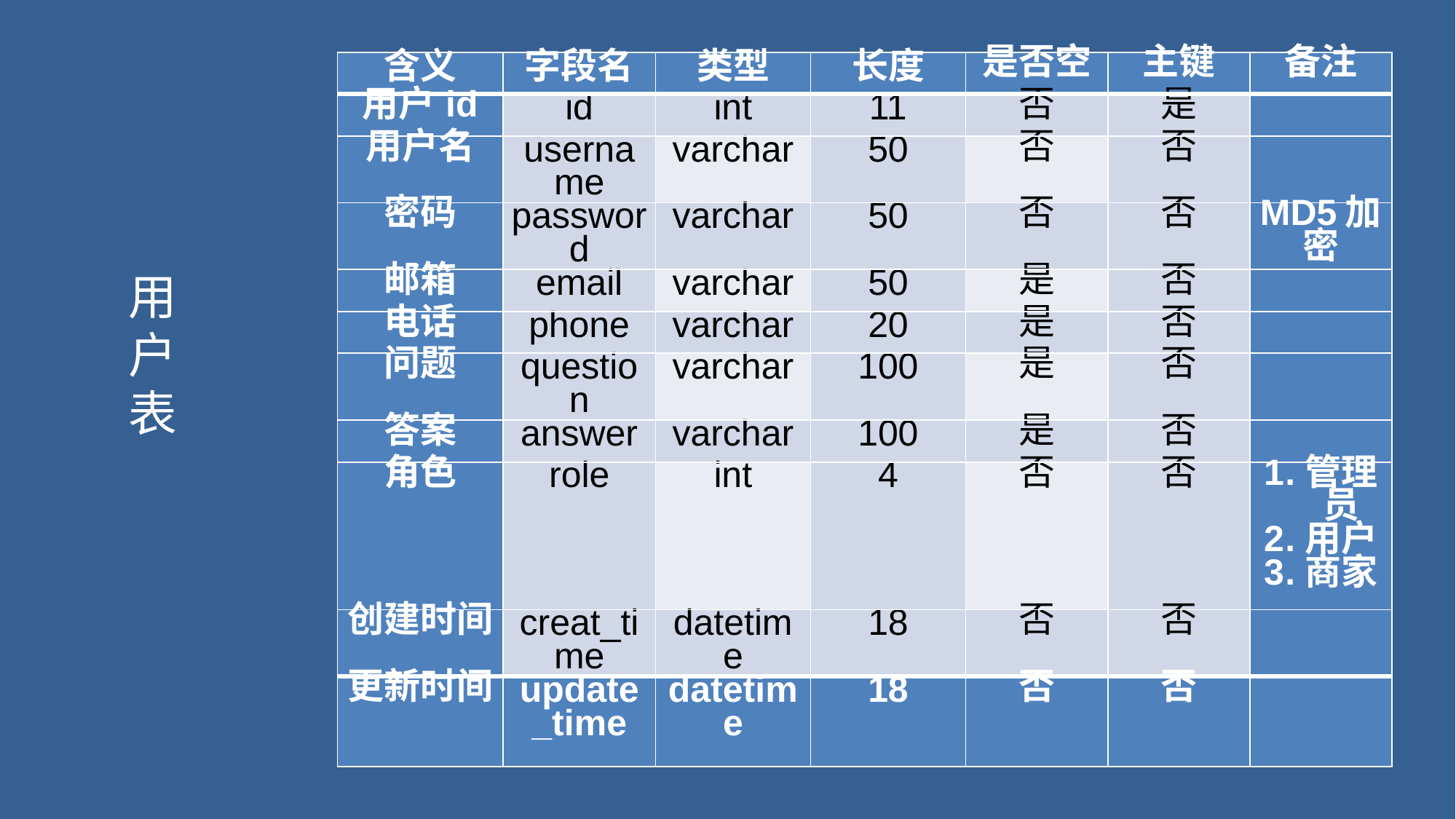

| 含义 | 字段名 | 类型 | 长度 | 是否空 | 主键 | 备注 |
| --- | --- | --- | --- | --- | --- | --- |
| 用户id | id | int | 11 | 否 | 是 |  |
| 用户名 | username | varchar | 50 | 否 | 否 |  |
| 密码 | password | varchar | 50 | 否 | 否 | MD5加密 |
| 邮箱 | email | varchar | 50 | 是 | 否 |  |
| 电话 | phone | varchar | 20 | 是 | 否 |  |
| 问题 | question | varchar | 100 | 是 | 否 |  |
| 答案 | answer | varchar | 100 | 是 | 否 |  |
| 角色 | role | int | 4 | 否 | 否 | 管理员 用户 商家 |
| 创建时间 | creat\_time | datetime | 18 | 否 | 否 |  |
| 更新时间 | update\_time | datetime | 18 | 否 | 否 |  |
用
户
表